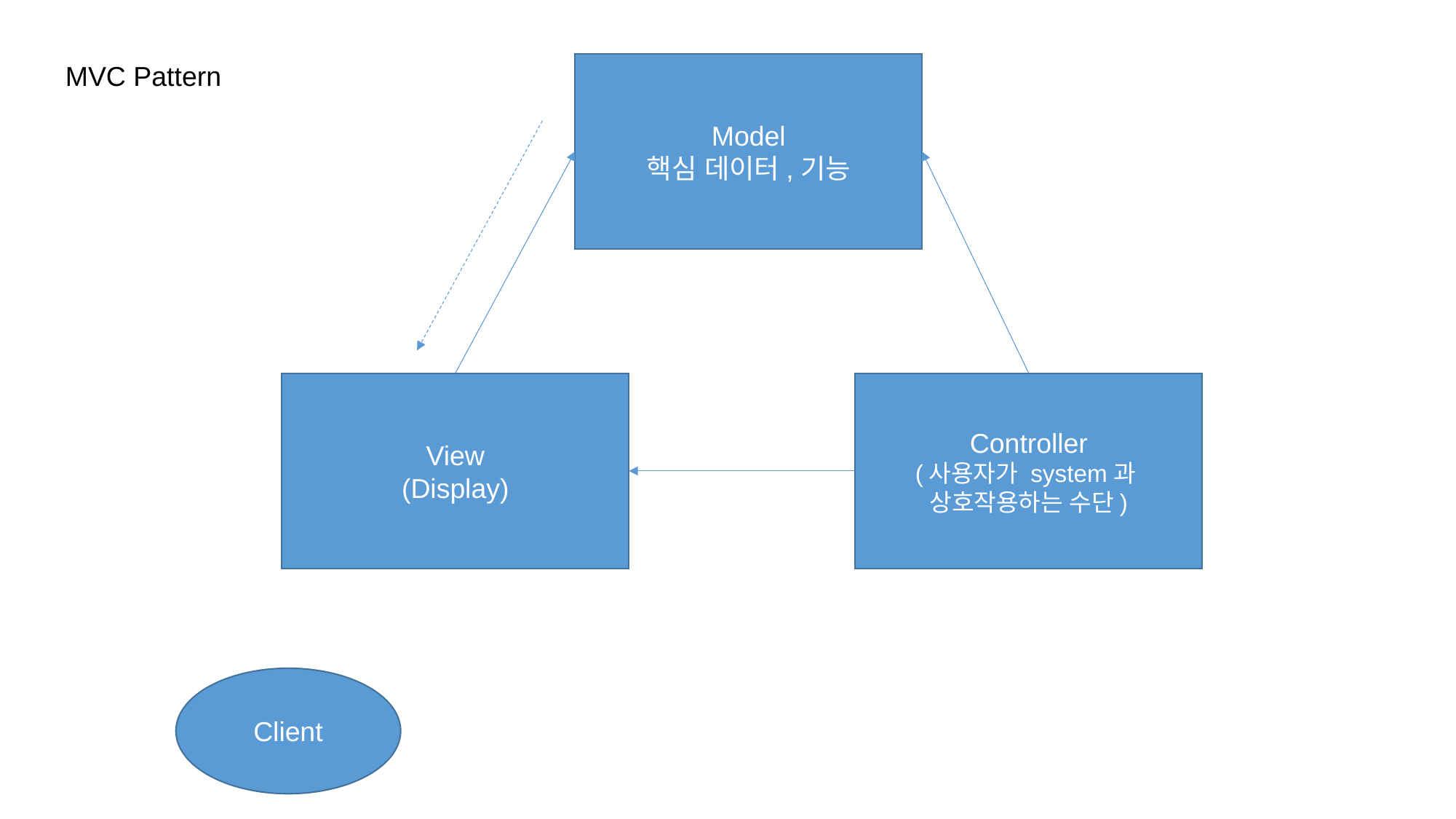

MVC Pattern
Model
핵심 데이터,기능
View
(Display)
Controller
(사용자가 system과
상호작용하는 수단)
Client